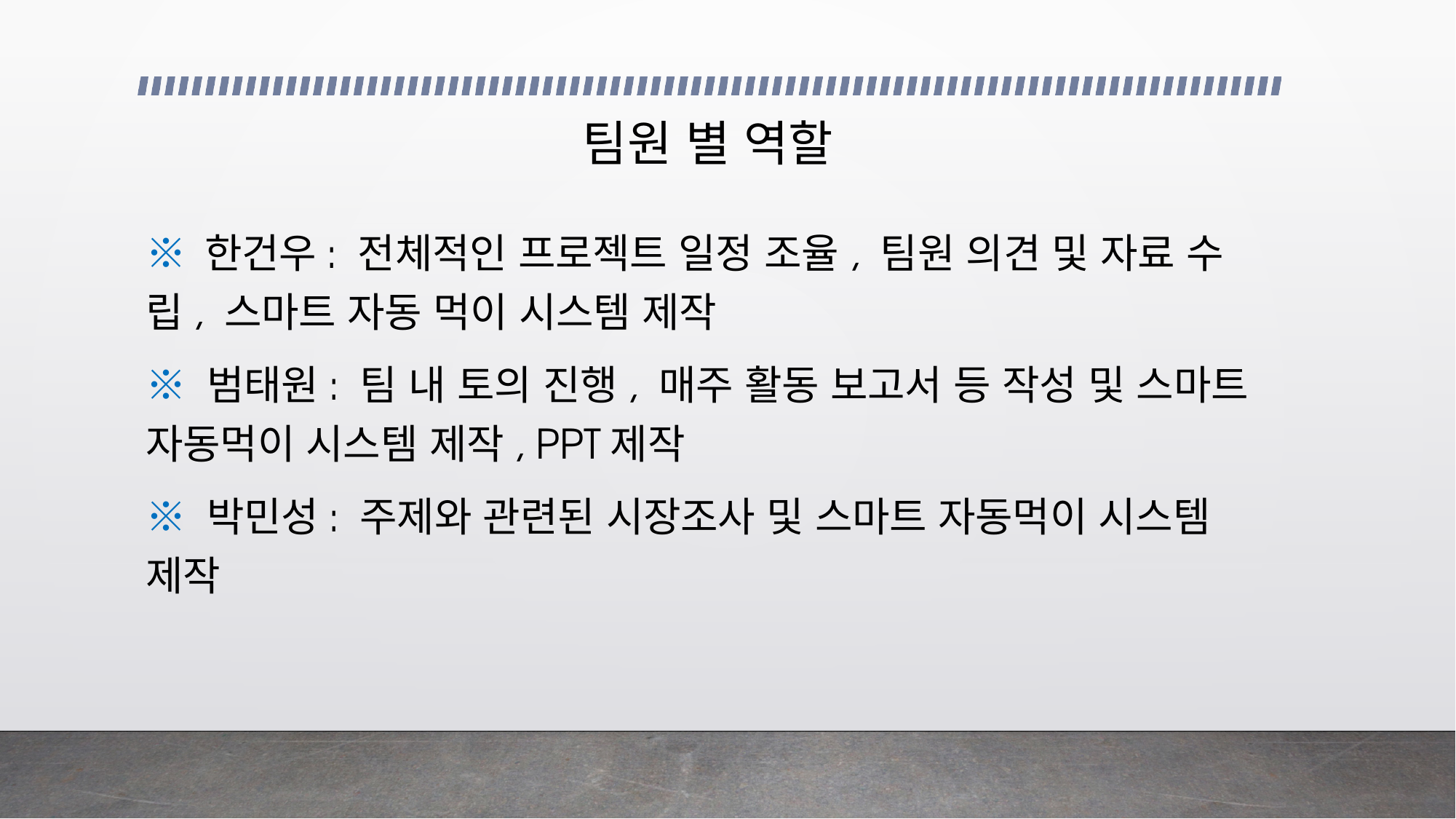

# 팀원 별 역할
※ 한건우: 전체적인 프로젝트 일정 조율, 팀원 의견 및 자료 수립, 스마트 자동 먹이 시스템 제작
※ 범태원: 팀 내 토의 진행, 매주 활동 보고서 등 작성 및 스마트 자동먹이 시스템 제작, PPT제작
※ 박민성: 주제와 관련된 시장조사 및 스마트 자동먹이 시스템 제작